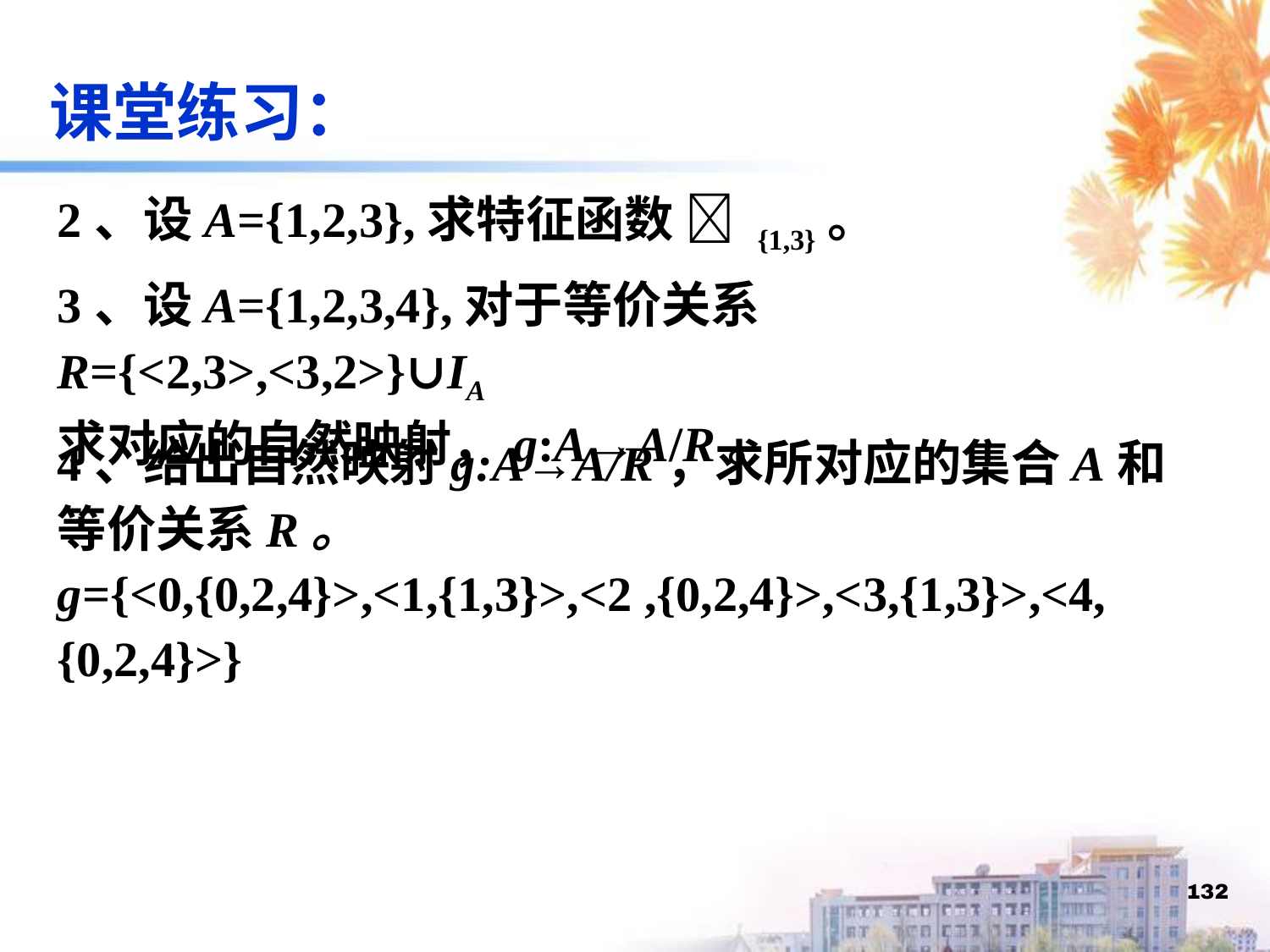

课堂练习：
2、设A={1,2,3},求特征函数 χ {1,3}。
3、设A={1,2,3,4},对于等价关系 R={<2,3>,<3,2>}∪IA 求对应的自然映射，g:A→A/R。
4、给出自然映射g:A→A/R，求所对应的集合A和等价关系R。
g={<0,{0,2,4}>,<1,{1,3}>,<2 ,{0,2,4}>,<3,{1,3}>,<4,{0,2,4}>}
132